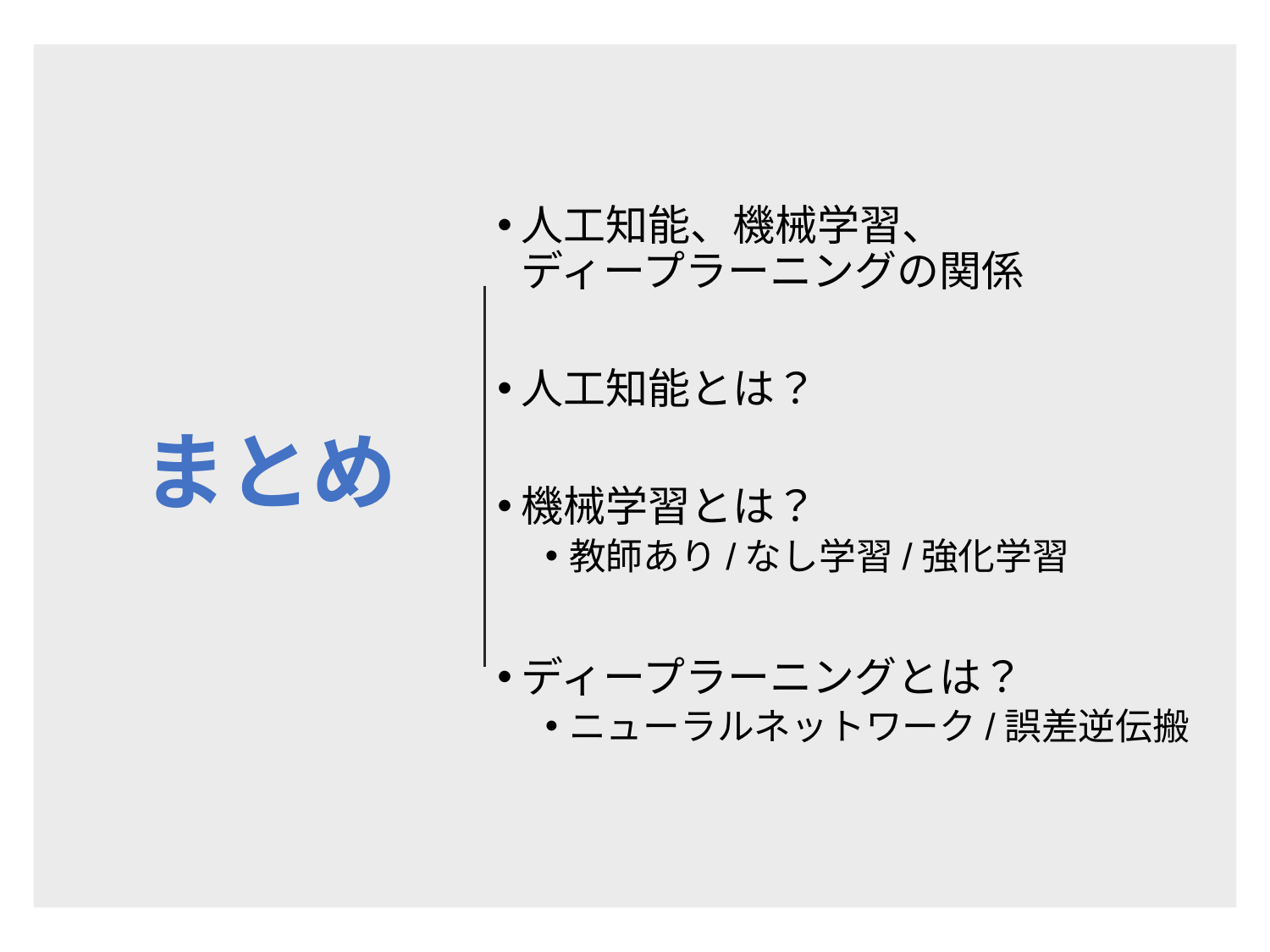

# まとめ
人工知能、機械学習、
ディープラーニングの関係

人工知能とは？

機械学習とは？
教師あり/なし学習/強化学習

ディープラーニングとは？
ニューラルネットワーク/誤差逆伝搬